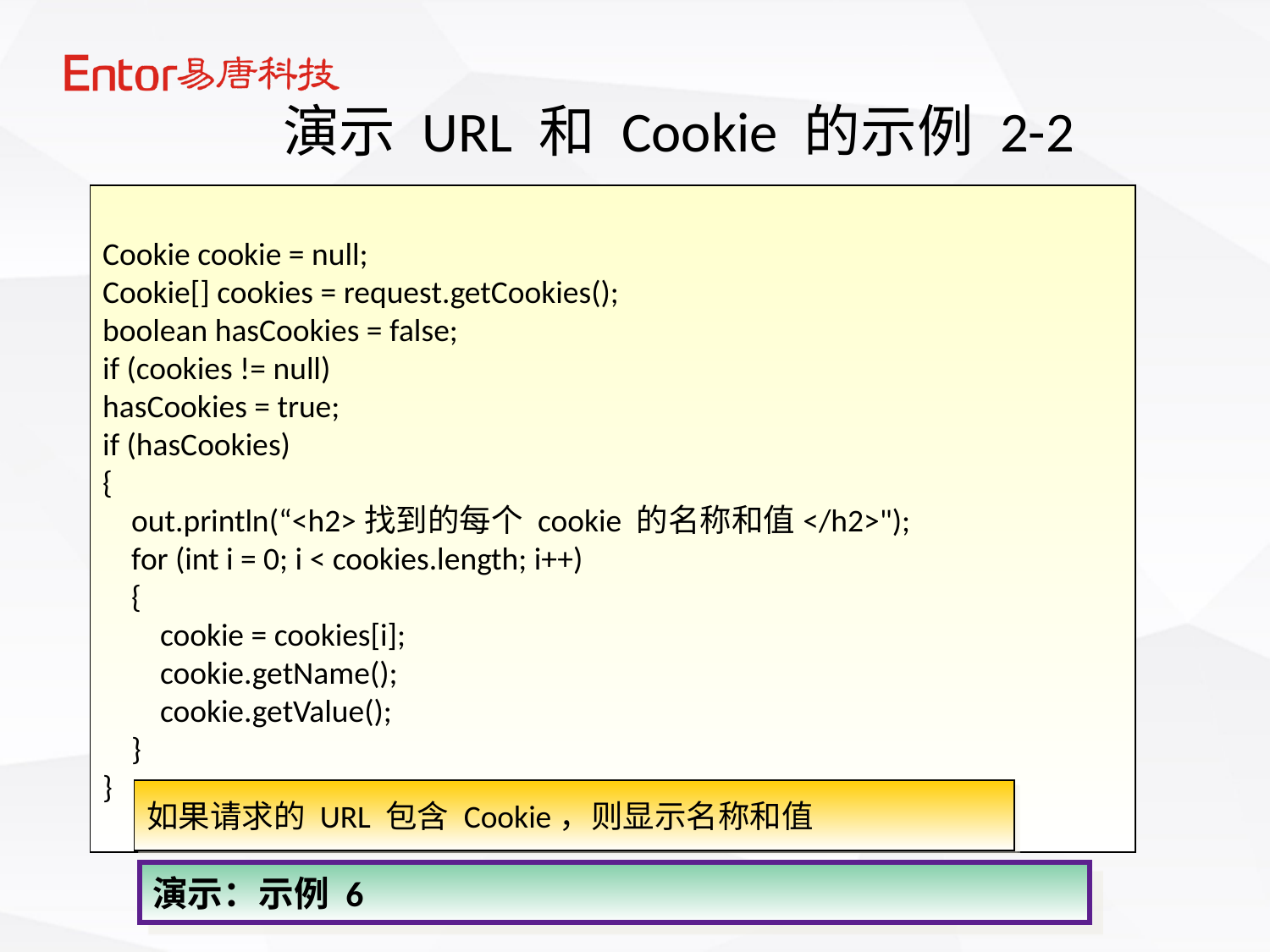

# 演示 URL 和 Cookie 的示例 2-2
Cookie cookie = null;
Cookie[] cookies = request.getCookies();
boolean hasCookies = false;
if (cookies != null)
hasCookies = true;
if (hasCookies)
{
    out.println(“<h2>找到的每个 cookie 的名称和值</h2>");
    for (int i = 0; i < cookies.length; i++)
    {
        cookie = cookies[i];
        cookie.getName();
        cookie.getValue();
    }
}
如果请求的 URL 包含 Cookie，则显示名称和值
演示：示例 6